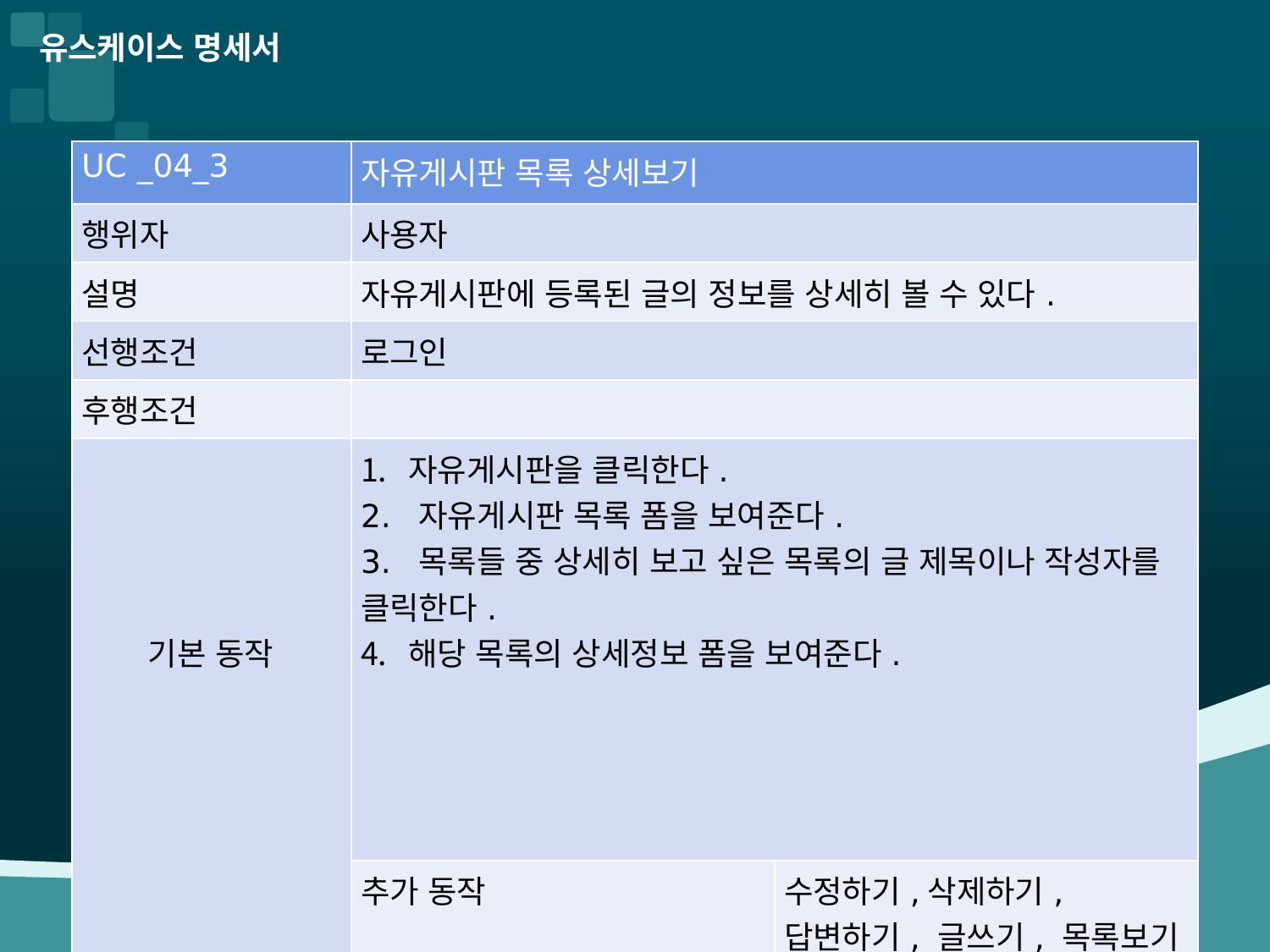

유스케이스 명세서
| UC \_04\_3 | 자유게시판 목록 상세보기 |  |
| --- | --- | --- |
| 행위자 | 사용자 |  |
| 설명 | 자유게시판에 등록된 글의 정보를 상세히 볼 수 있다. |  |
| 선행조건 | 로그인 |  |
| 후행조건 |  |  |
| 기본 동작 | 자유게시판을 클릭한다. 2. 자유게시판 목록 폼을 보여준다. 3. 목록들 중 상세히 보고 싶은 목록의 글 제목이나 작성자를 클릭한다. 해당 목록의 상세정보 폼을 보여준다. | System 행위 |
|  | 추가 동작 | 수정하기,삭제하기, 답변하기, 글쓰기, 목록보기 버튼이 있다. |